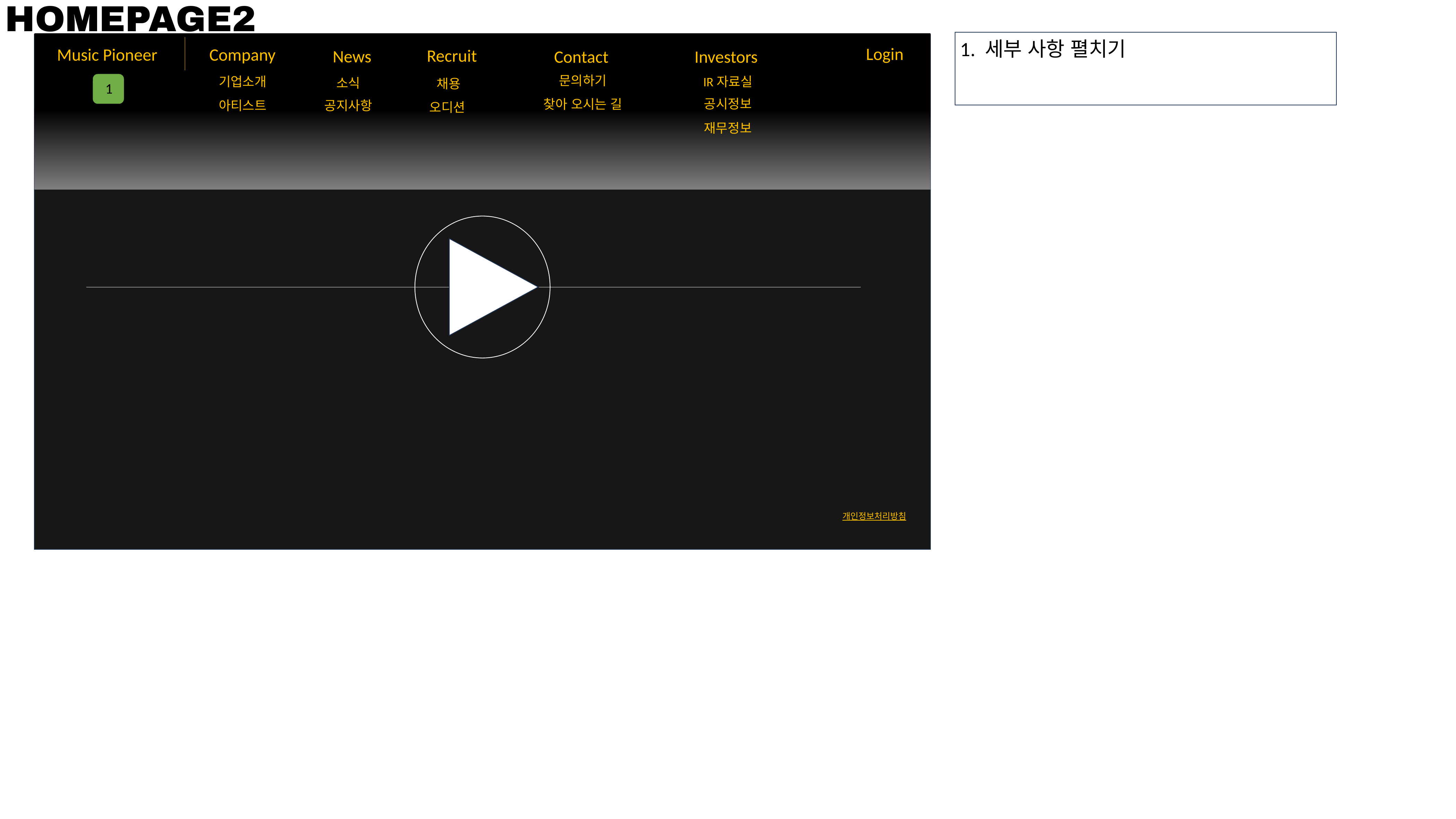

HOMEPAGE2

1. 세부 사항 펼치기

Login
Music Pioneer
Company
Recruit
News
Contact
Investors
문의하기
기업소개
IR자료실
소식
채용

1
공시정보
찾아 오시는 길
아티스트
공지사항
오디션
재무정보

개인정보처리방침